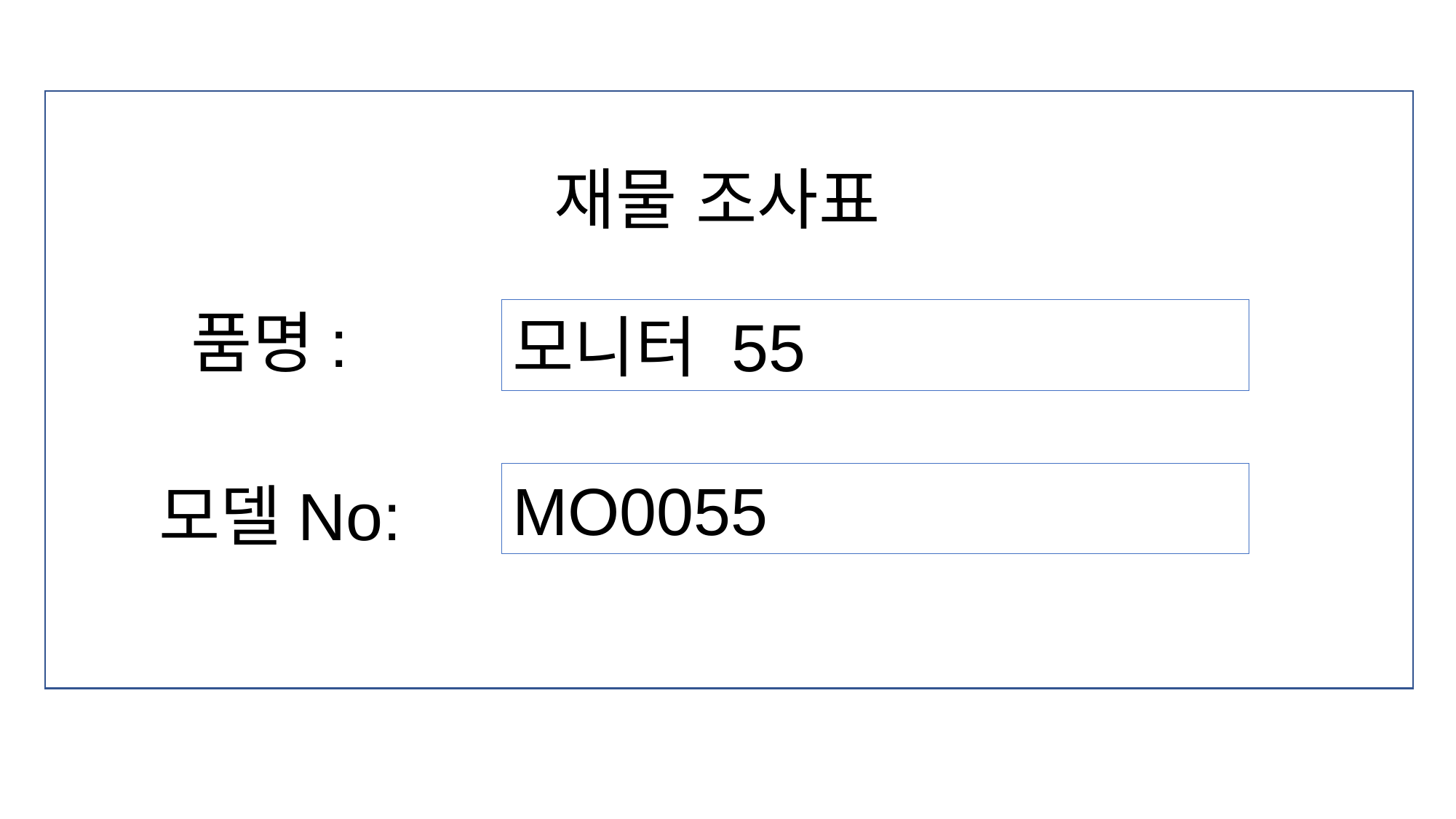

재물 조사표
품명:
모니터 55
MO0055
모델No: